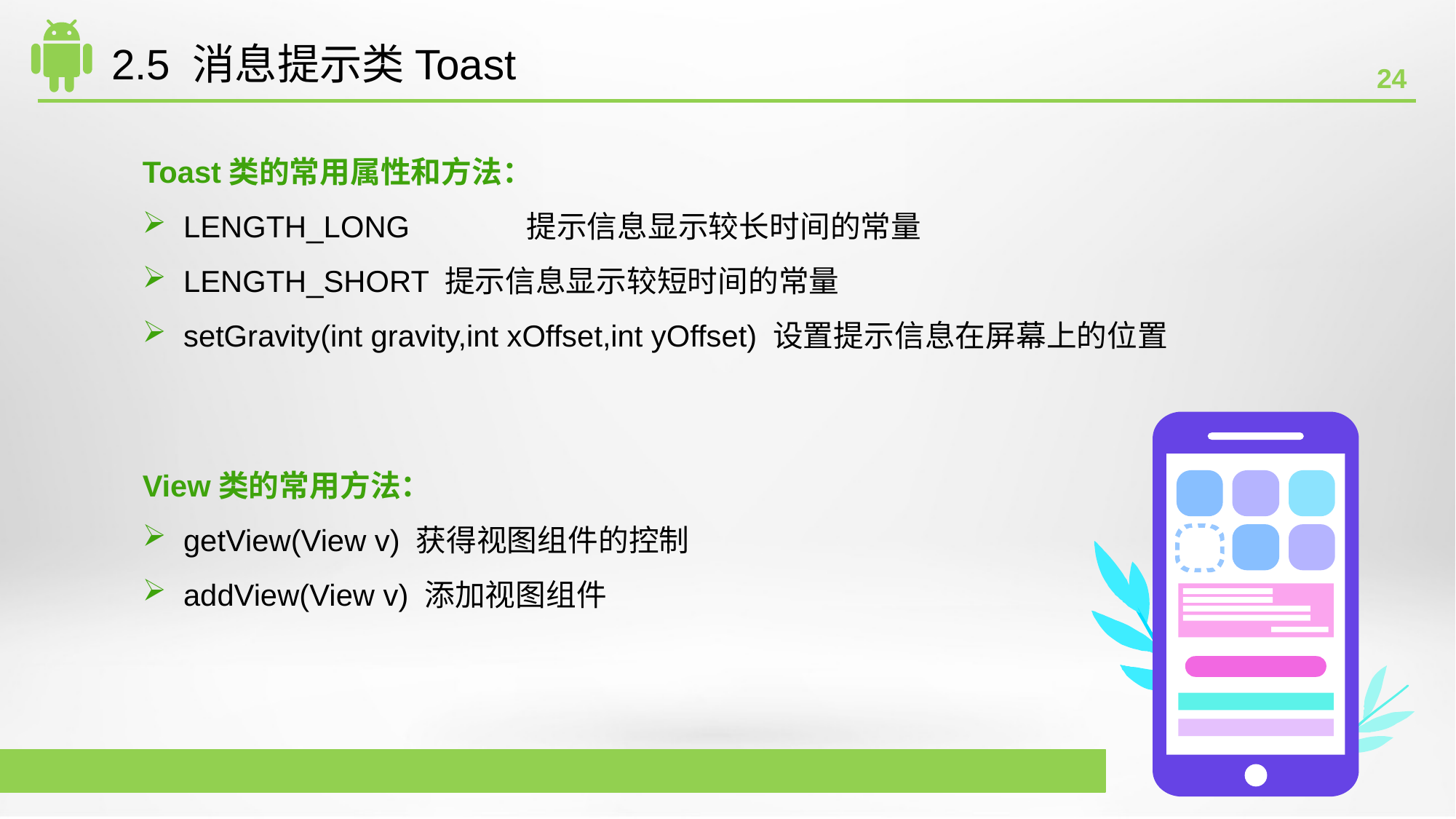

# 2.5 消息提示类Toast
Toast类的常用属性和方法：
LENGTH_LONG	 提示信息显示较长时间的常量
LENGTH_SHORT 提示信息显示较短时间的常量
setGravity(int gravity,int xOffset,int yOffset) 设置提示信息在屏幕上的位置

View类的常用方法：
getView(View v) 获得视图组件的控制
addView(View v) 添加视图组件